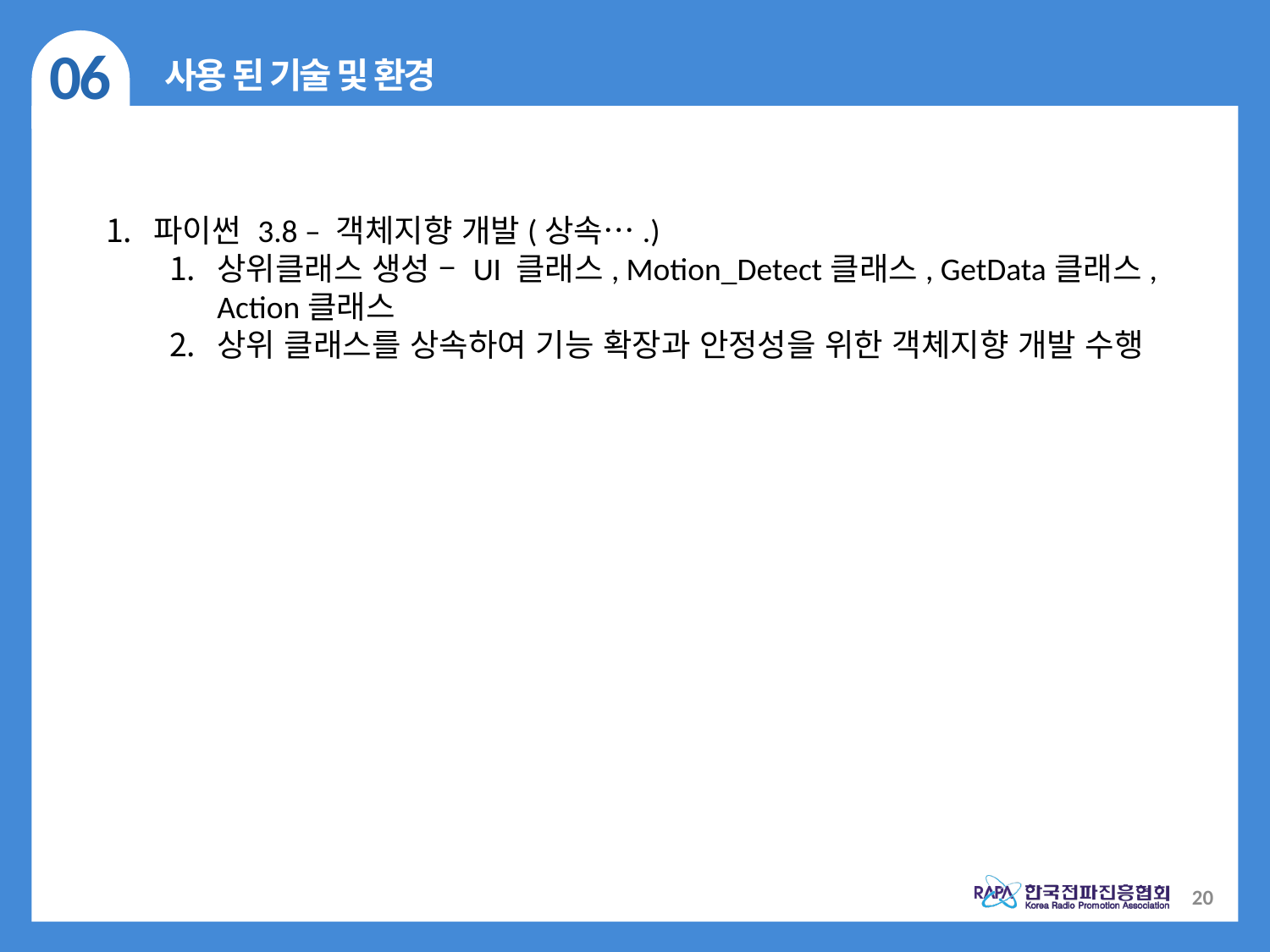

06
사용 된 기술 및 환경
파이썬 3.8 – 객체지향 개발(상속….)
상위클래스 생성 – UI 클래스, Motion_Detect클래스, GetData클래스, Action클래스
상위 클래스를 상속하여 기능 확장과 안정성을 위한 객체지향 개발 수행
20